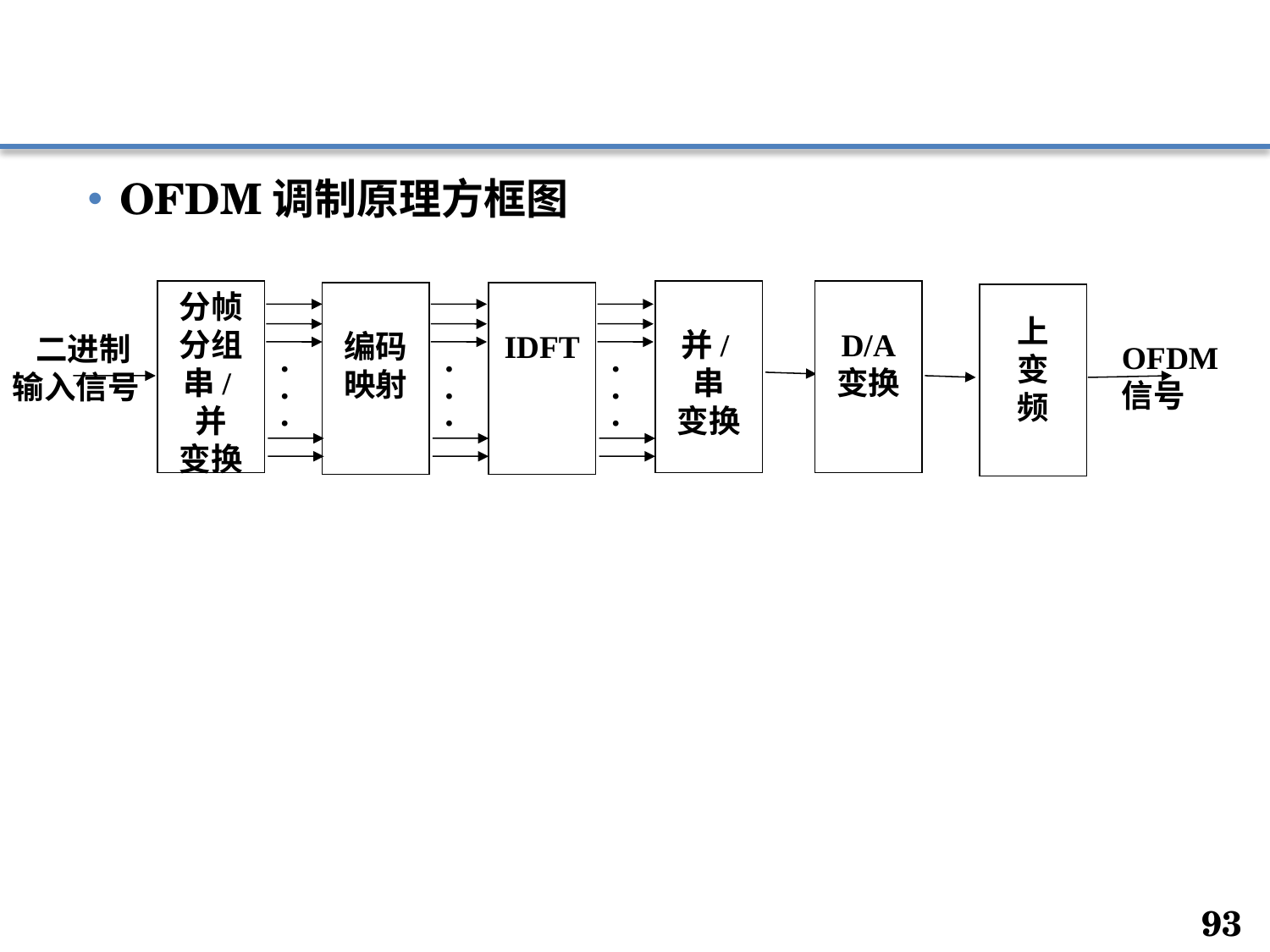

#
OFDM调制原理方框图
分帧
分组
串/并
变换

并/串
变换

D/A
变换

编码
映射

IDFT

上
变
频

.
.
.

.
.
.

.
.
.
二进制
输入信号
OFDM
信号

93